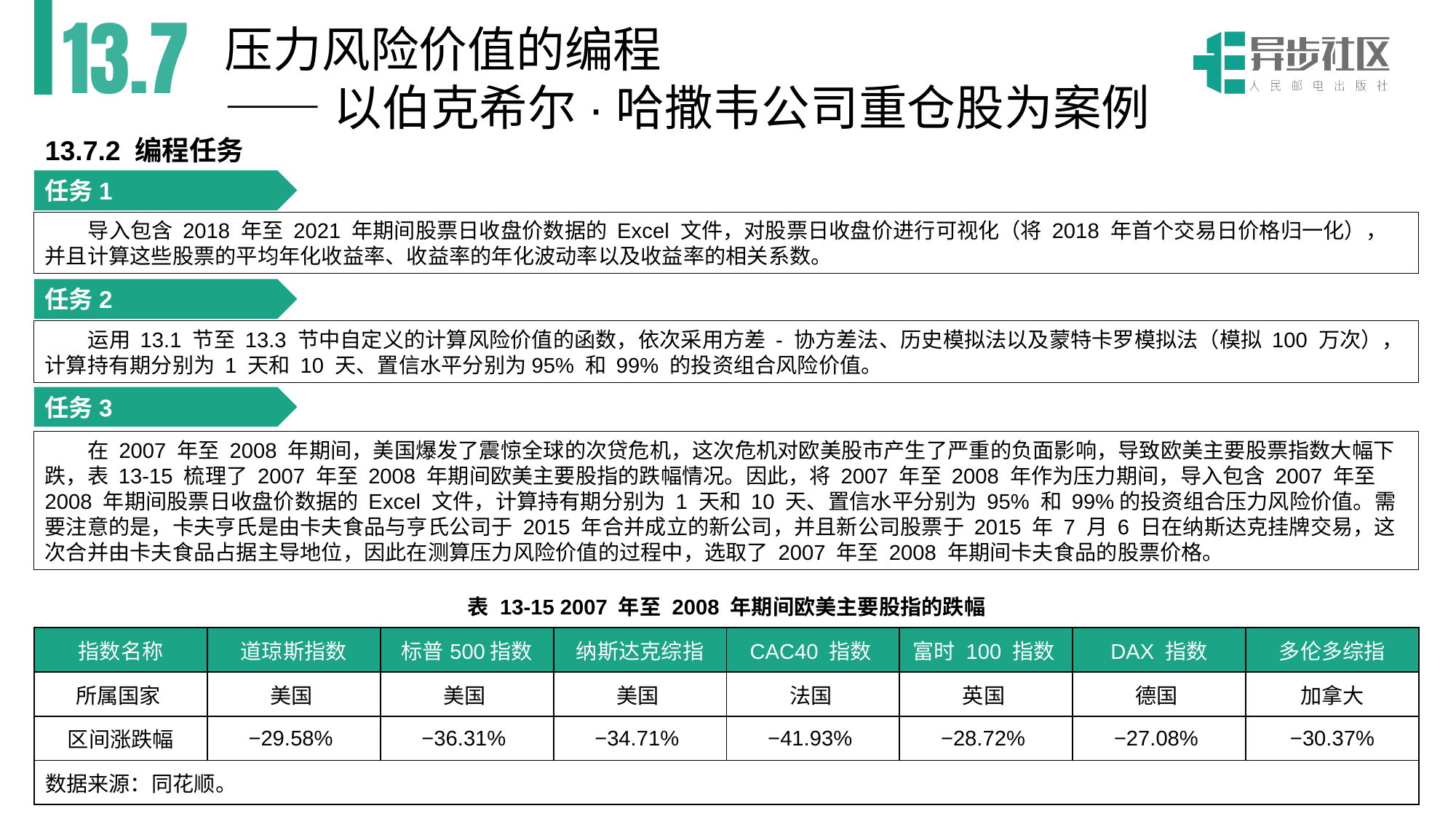

13.7
压力风险价值的编程
——以伯克希尔·哈撒韦公司重仓股为案例
13.7.2 编程任务
任务1
导入包含 2018 年至 2021 年期间股票日收盘价数据的 Excel 文件，对股票日收盘价进行可视化（将 2018 年首个交易日价格归一化），并且计算这些股票的平均年化收益率、收益率的年化波动率以及收益率的相关系数。
任务2
运用 13.1 节至 13.3 节中自定义的计算风险价值的函数，依次采用方差 - 协方差法、历史模拟法以及蒙特卡罗模拟法（模拟 100 万次），计算持有期分别为 1 天和 10 天、置信水平分别为95% 和 99% 的投资组合风险价值。
任务3
在 2007 年至 2008 年期间，美国爆发了震惊全球的次贷危机，这次危机对欧美股市产生了严重的负面影响，导致欧美主要股票指数大幅下跌，表 13-15 梳理了 2007 年至 2008 年期间欧美主要股指的跌幅情况。因此，将 2007 年至 2008 年作为压力期间，导入包含 2007 年至 2008 年期间股票日收盘价数据的 Excel 文件，计算持有期分别为 1 天和 10 天、置信水平分别为 95% 和 99%的投资组合压力风险价值。需要注意的是，卡夫亨氏是由卡夫食品与亨氏公司于 2015 年合并成立的新公司，并且新公司股票于 2015 年 7 月 6 日在纳斯达克挂牌交易，这次合并由卡夫食品占据主导地位，因此在测算压力风险价值的过程中，选取了 2007 年至 2008 年期间卡夫食品的股票价格。
| 表 13-15 2007 年至 2008 年期间欧美主要股指的跌幅 |  |  |  |  |  |  |  |
| --- | --- | --- | --- | --- | --- | --- | --- |
| 指数名称 | 道琼斯指数 | 标普500指数 | 纳斯达克综指 | CAC40 指数 | 富时 100 指数 | DAX 指数 | 多伦多综指 |
| 所属国家 | 美国 | 美国 | 美国 | 法国 | 英国 | 德国 | 加拿大 |
| 区间涨跌幅 | −29.58% | −36.31% | −34.71% | −41.93% | −28.72% | −27.08% | −30.37% |
| 数据来源：同花顺。 |  |  |  |  |  |  |  |